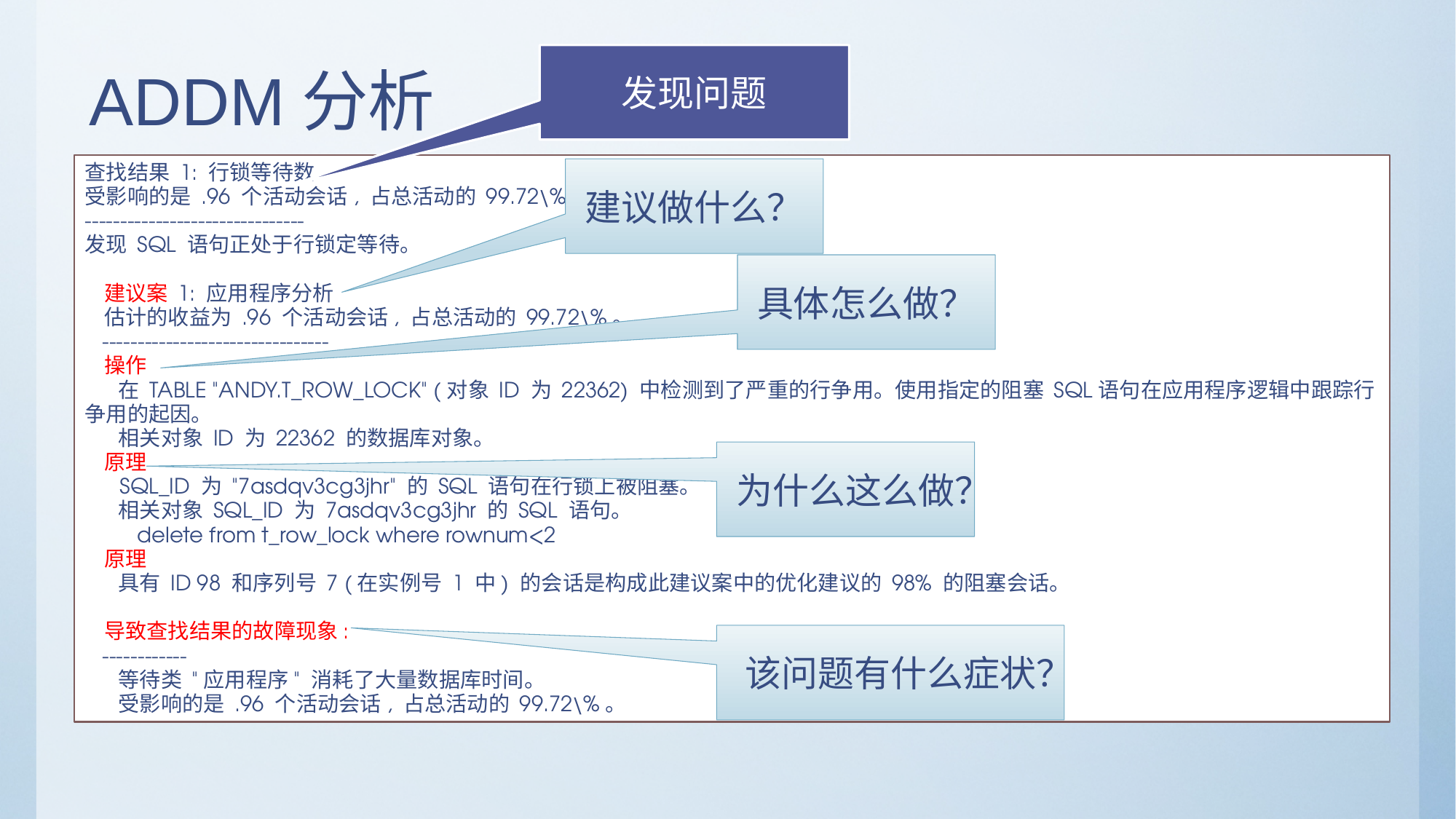

# ADDM分析
发现问题
查找结果 1: 行锁等待数
受影响的是 .96 个活动会话, 占总活动的 99.72\%。
-------------------------------
发现 SQL 语句正处于行锁定等待。

   建议案 1: 应用程序分析
   估计的收益为 .96 个活动会话, 占总活动的 99.72\%。
   --------------------------------
   操作
      在 TABLE "ANDY.T_ROW_LOCK" (对象 ID 为 22362) 中检测到了严重的行争用。使用指定的阻塞 SQL语句在应用程序逻辑中跟踪行争用的起因。
      相关对象 ID 为 22362 的数据库对象。
   原理
      SQL_ID 为 "7asdqv3cg3jhr" 的 SQL 语句在行锁上被阻塞。
      相关对象 SQL_ID 为 7asdqv3cg3jhr 的 SQL 语句。
         delete from t_row_lock where rownum<2
   原理
      具有 ID 98 和序列号 7 (在实例号 1 中) 的会话是构成此建议案中的优化建议的 98% 的阻塞会话。

   导致查找结果的故障现象:
   ------------
      等待类 "应用程序" 消耗了大量数据库时间。
      受影响的是 .96 个活动会话, 占总活动的 99.72\%。
建议做什么？
具体怎么做？
为什么这么做？
该问题有什么症状？